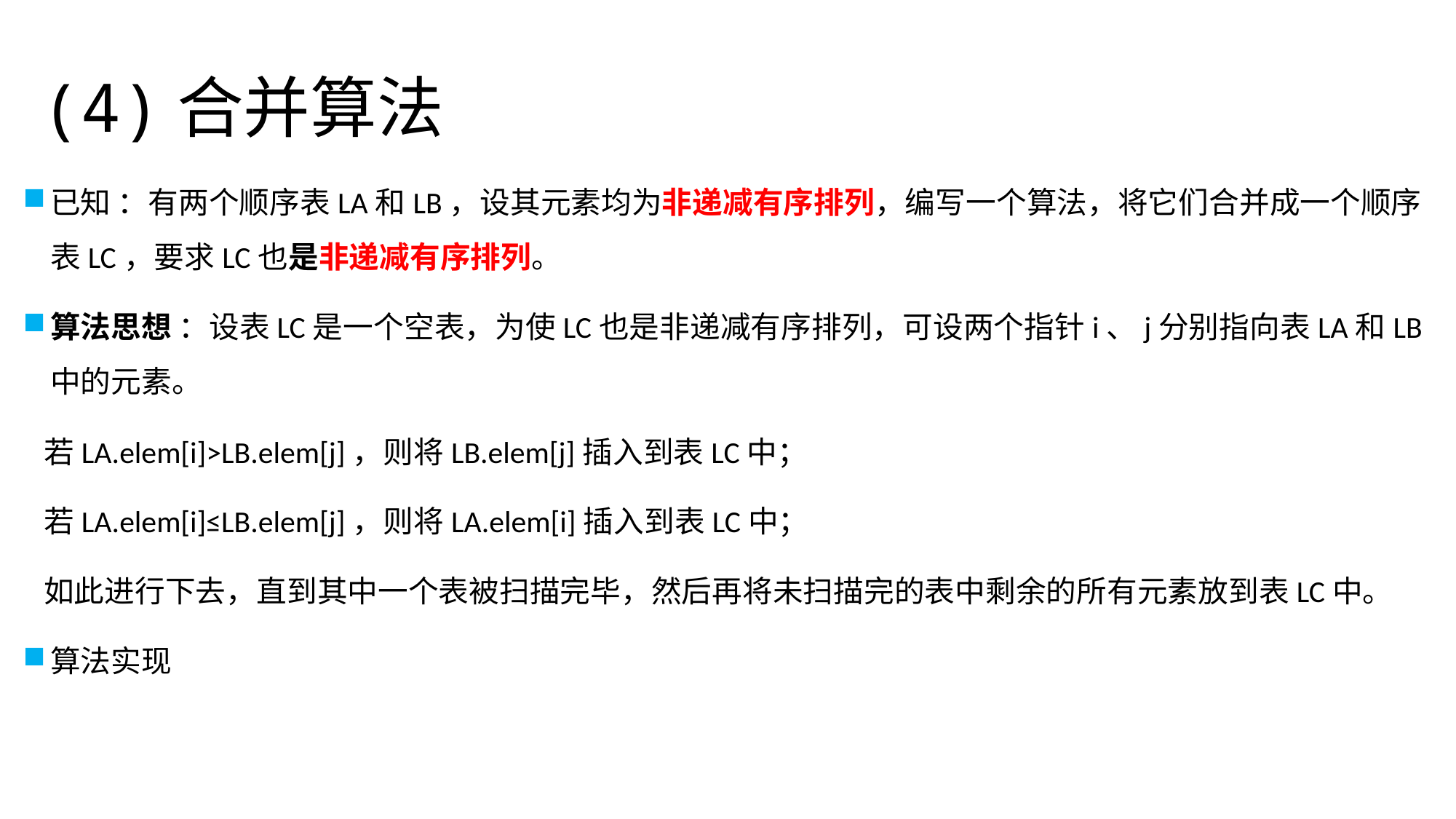

# (4)合并算法
已知 ：有两个顺序表LA和LB，设其元素均为非递减有序排列，编写一个算法，将它们合并成一个顺序表LC，要求LC也是非递减有序排列。
算法思想 ：设表LC是一个空表，为使LC也是非递减有序排列，可设两个指针i、j分别指向表LA和LB中的元素。
  若LA.elem[i]>LB.elem[j]，则将LB.elem[j]插入到表LC中；
  若LA.elem[i]≤LB.elem[j]，则将LA.elem[i]插入到表LC中；
  如此进行下去，直到其中一个表被扫描完毕，然后再将未扫描完的表中剩余的所有元素放到表LC中。
算法实现

19